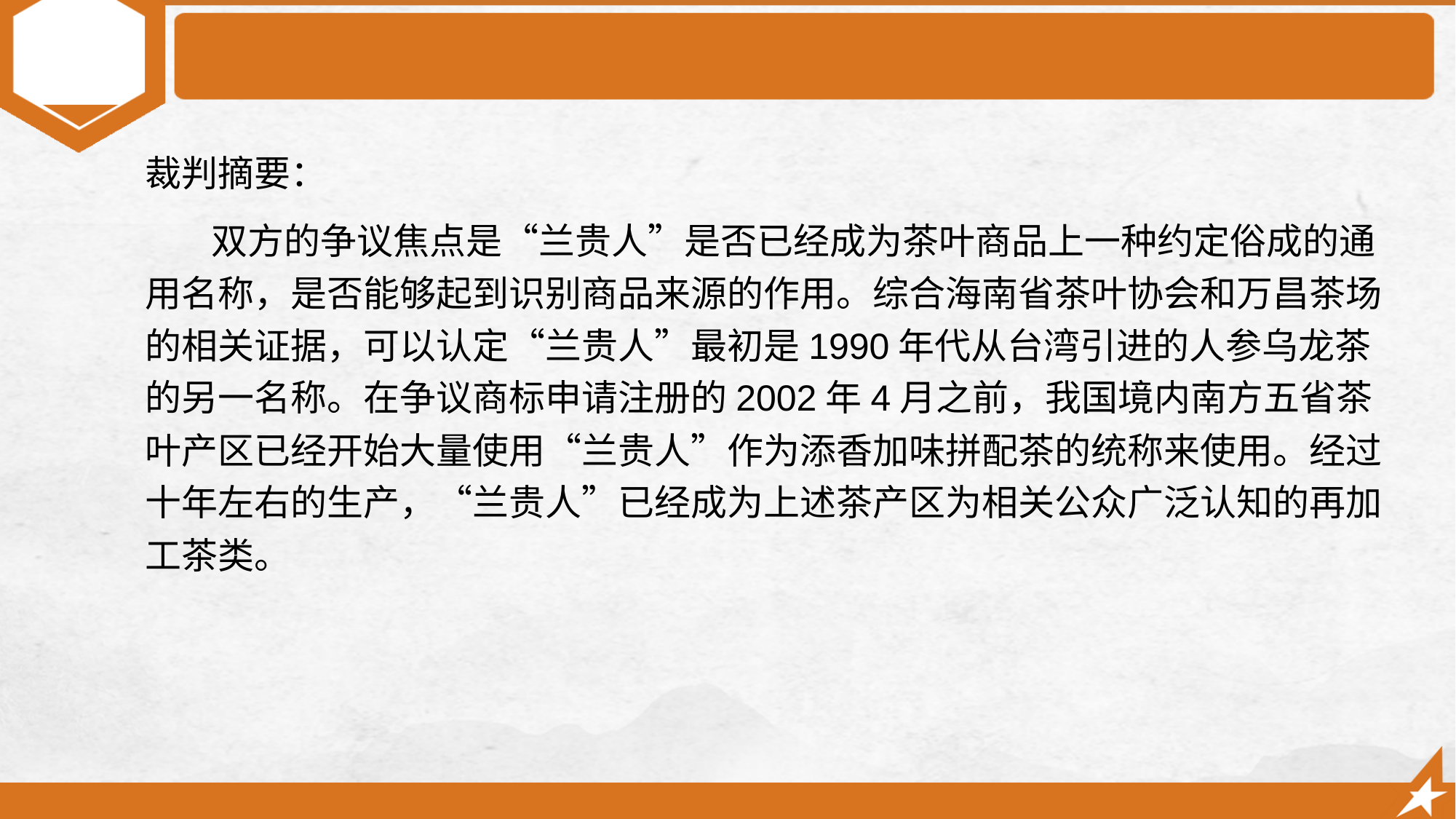

裁判摘要：
       双方的争议焦点是“兰贵人”是否已经成为茶叶商品上一种约定俗成的通用名称，是否能够起到识别商品来源的作用。综合海南省茶叶协会和万昌茶场的相关证据，可以认定“兰贵人”最初是1990年代从台湾引进的人参乌龙茶的另一名称。在争议商标申请注册的2002年4月之前，我国境内南方五省茶叶产区已经开始大量使用“兰贵人”作为添香加味拼配茶的统称来使用。经过十年左右的生产，“兰贵人”已经成为上述茶产区为相关公众广泛认知的再加工茶类。